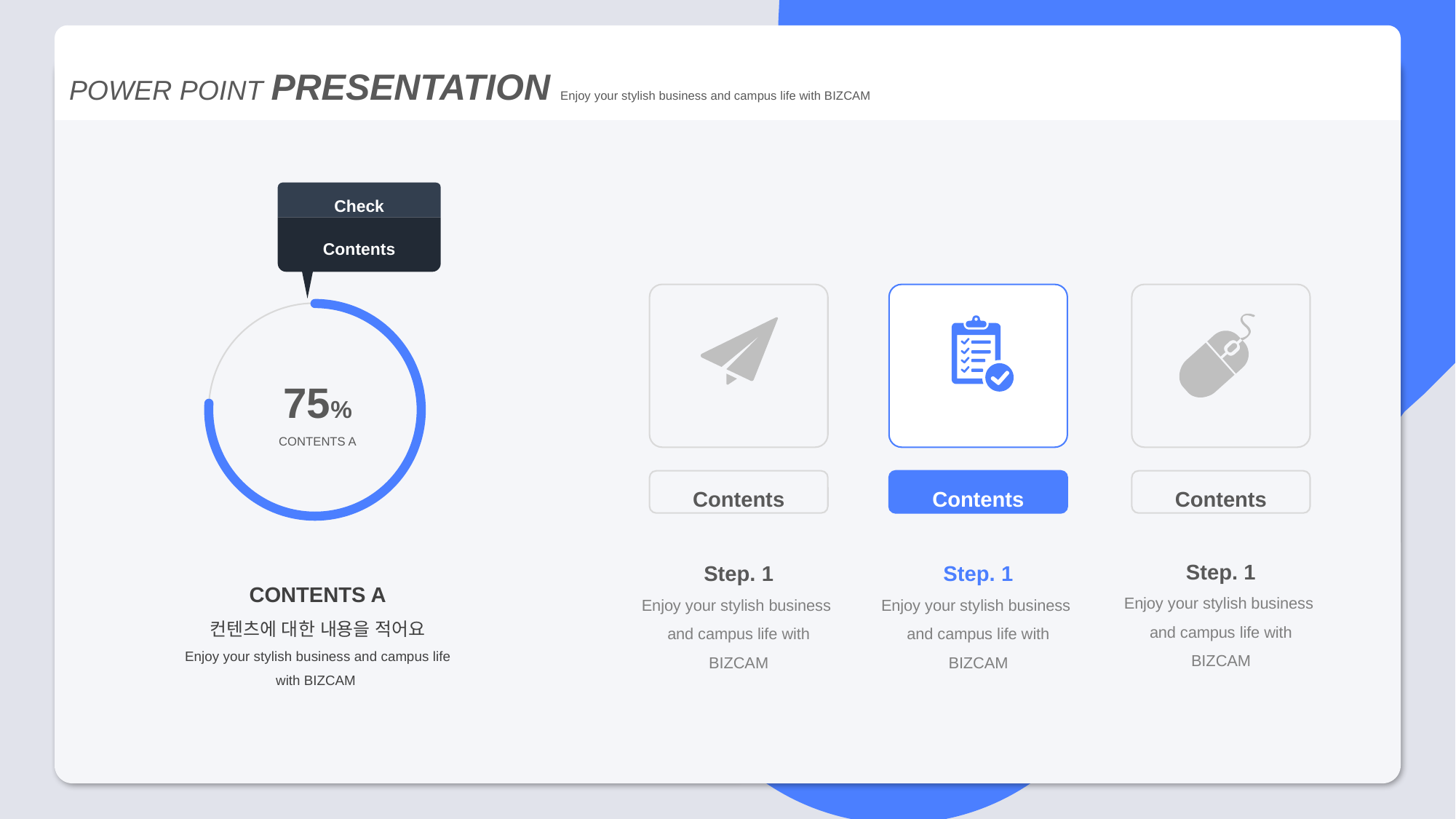

POWER POINT PRESENTATION Enjoy your stylish business and campus life with BIZCAM

Check
Contents

75%
CONTENTS A
Contents
Contents
Contents
Step. 1
Enjoy your stylish business
and campus life with BIZCAM
Step. 1
Enjoy your stylish business
and campus life with BIZCAM
Step. 1
Enjoy your stylish business
and campus life with BIZCAM
CONTENTS A
컨텐츠에 대한 내용을 적어요
Enjoy your stylish business and campus life with BIZCAM